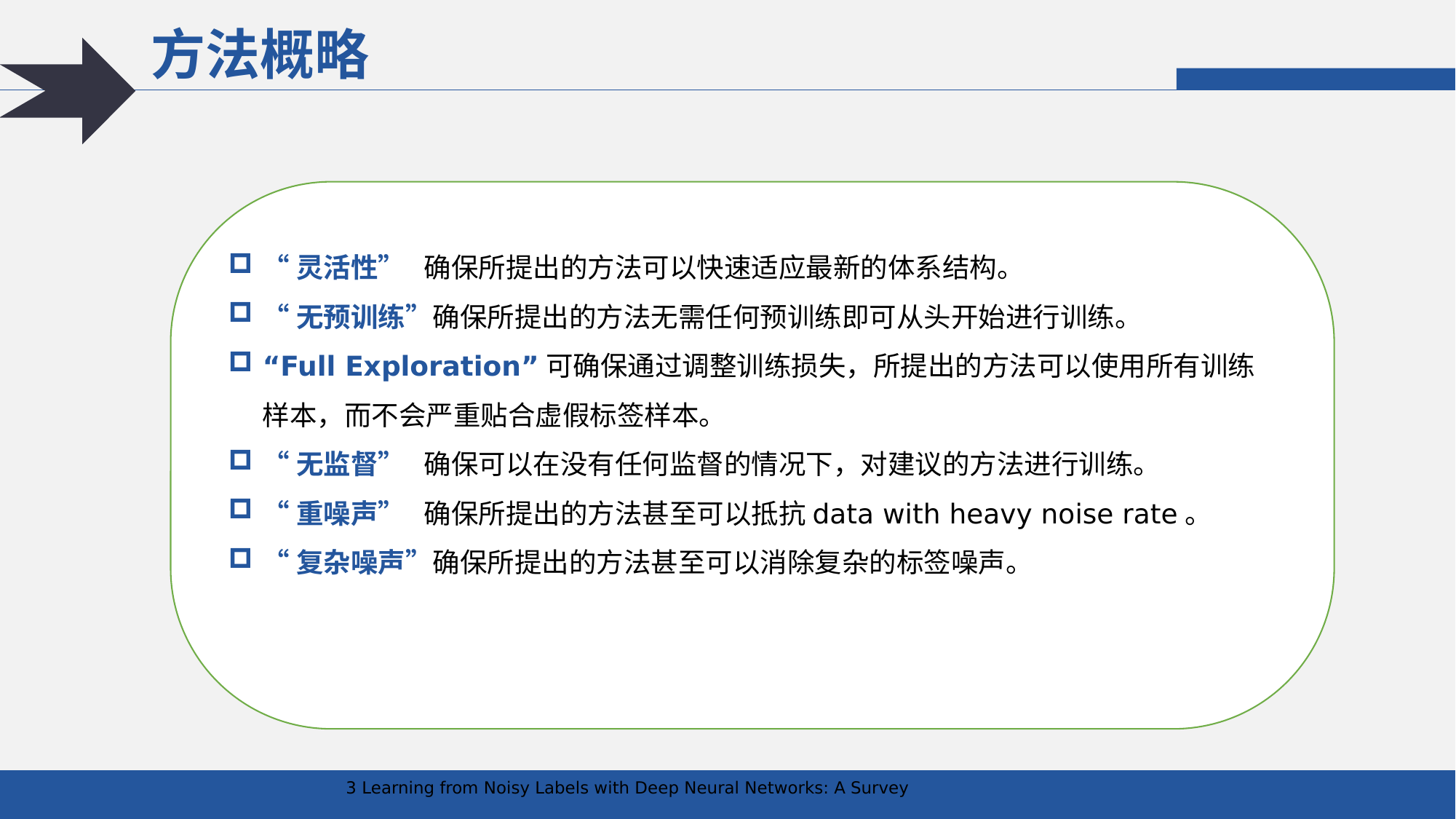

方法概略

“灵活性”   确保所提出的方法可以快速适应最新的体系结构。
“无预训练”确保所提出的方法无需任何预训练即可从头开始进行训练。
“Full Exploration”可确保通过调整训练损失，所提出的方法可以使用所有训练样本，而不会严重贴合虚假标签样本。
“无监督”   确保可以在没有任何监督的情况下，对建议的方法进行训练。
“重噪声”   确保所提出的方法甚至可以抵抗data with heavy noise rate。
“复杂噪声”确保所提出的方法甚至可以消除复杂的标签噪声。

3 Learning from Noisy Labels with Deep Neural Networks: A Survey